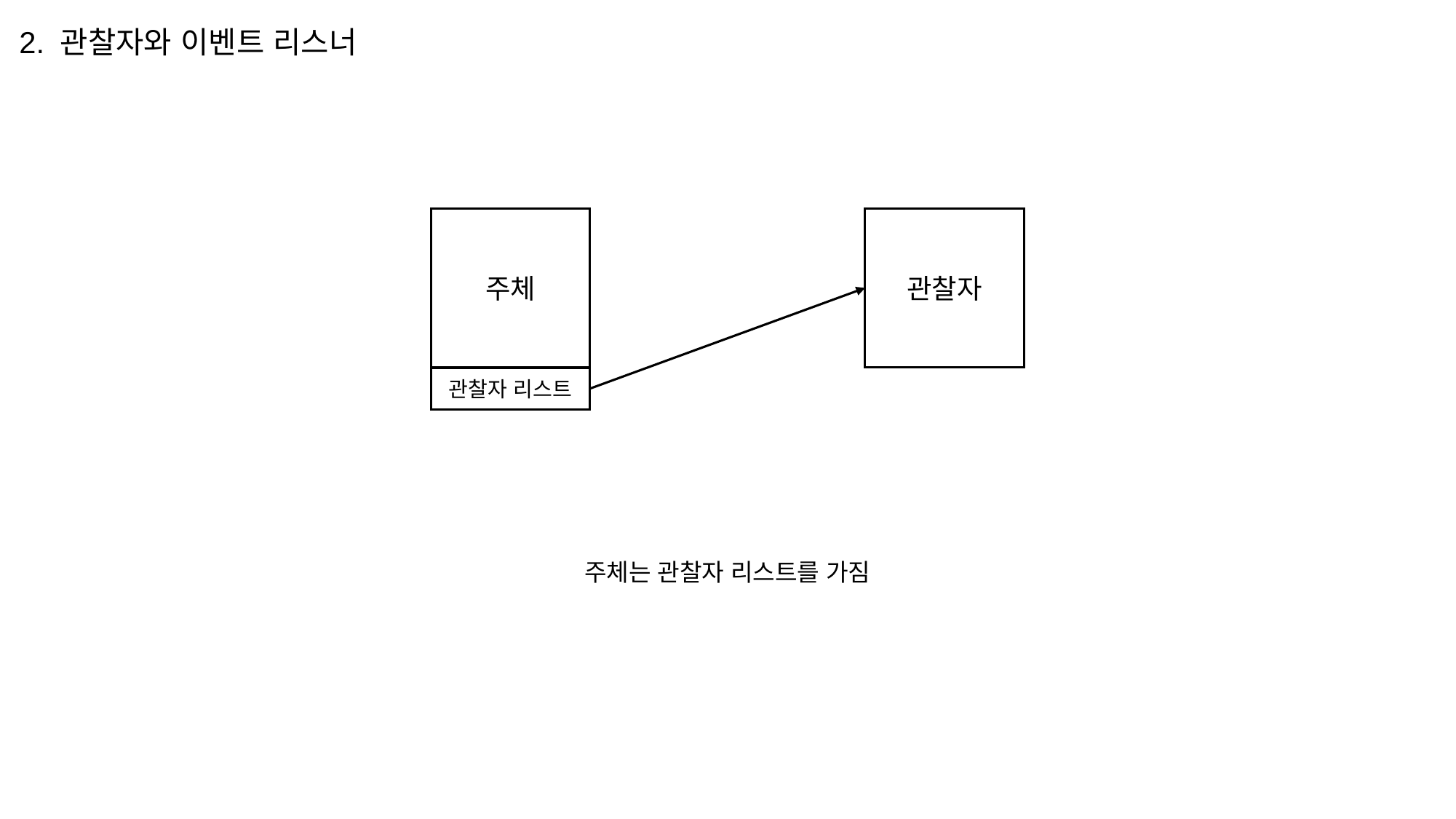

2. 관찰자와 이벤트 리스너
주체
관찰자
관찰자 리스트
주체는 관찰자 리스트를 가짐